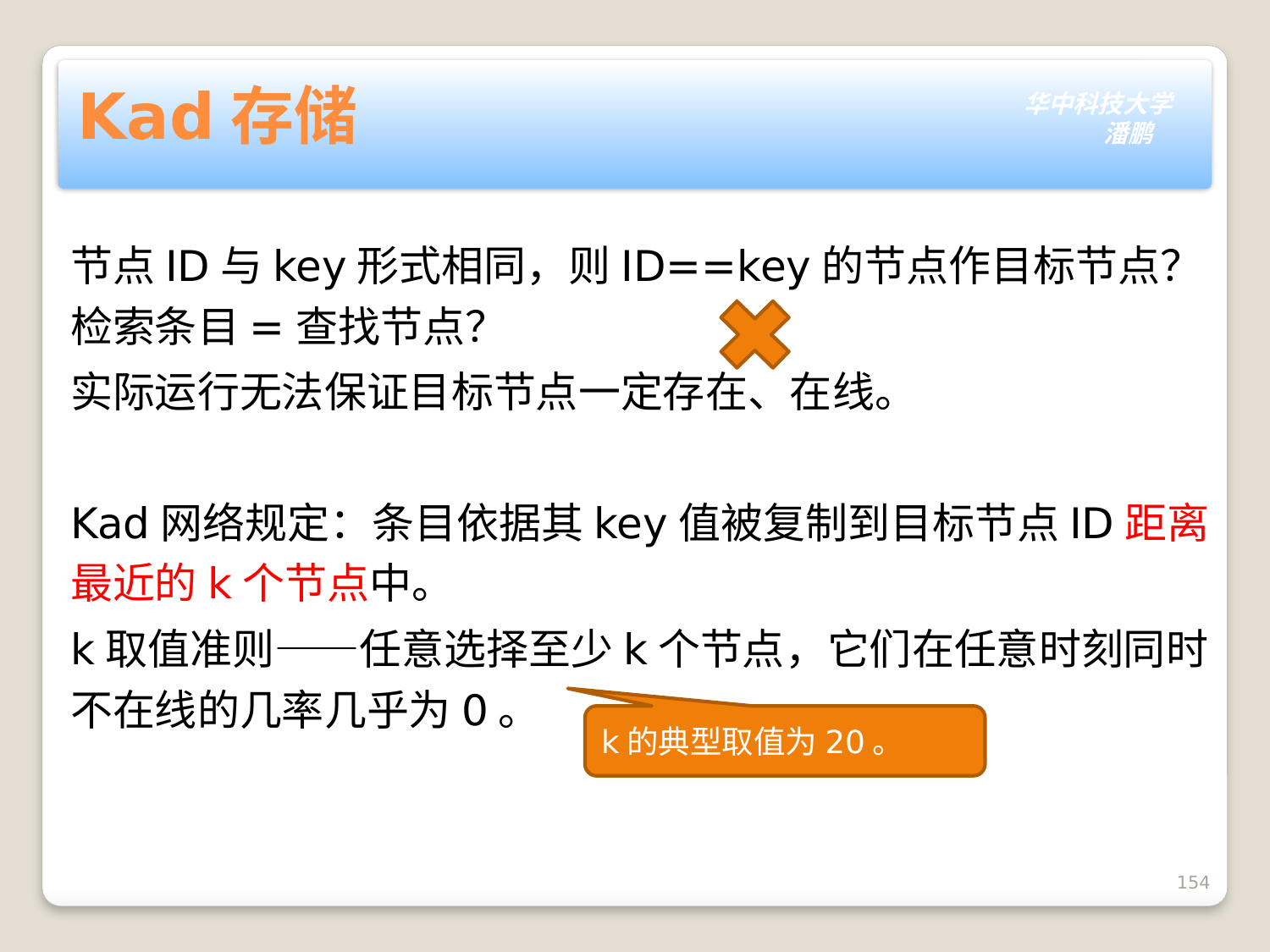

# Kad存储
节点ID与key形式相同，则ID==key的节点作目标节点？检索条目=查找节点？
实际运行无法保证目标节点一定存在、在线。

Kad网络规定：条目依据其key值被复制到目标节点ID距离最近的k个节点中。
k取值准则——任意选择至少k个节点，它们在任意时刻同时不在线的几率几乎为0。

k的典型取值为20。
154